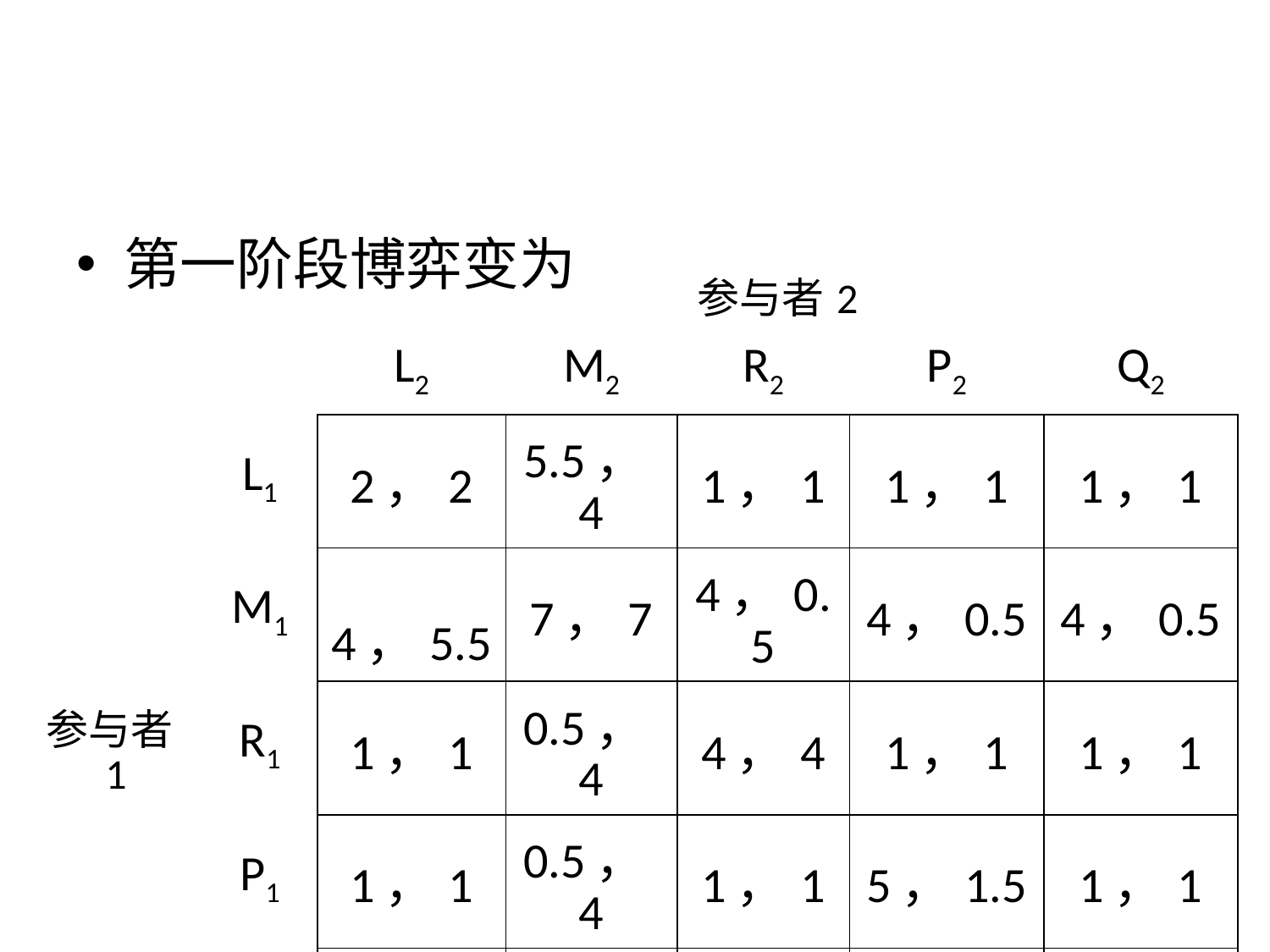

第一阶段博弈变为

|  |  | 参与者2 |  |  |  |  |
| --- | --- | --- | --- | --- | --- | --- |
|  |  | L2 | M2 | R2 | P2 | Q2 |
| 参与者1 | L1 | 2，2 | 5.5，4 | 1，1 | 1，1 | 1，1 |
|  | M1 | 4，5.5 | 7，7 | 4，0.5 | 4，0.5 | 4，0.5 |
|  | R1 | 1，1 | 0.5，4 | 4，4 | 1，1 | 1，1 |
|  | P1 | 1，1 | 0.5，4 | 1，1 | 5，1.5 | 1，1 |
|  | Q1 | 1，1 | 0.5，4 | 1，1 | 1，1 | 1.5，5 |